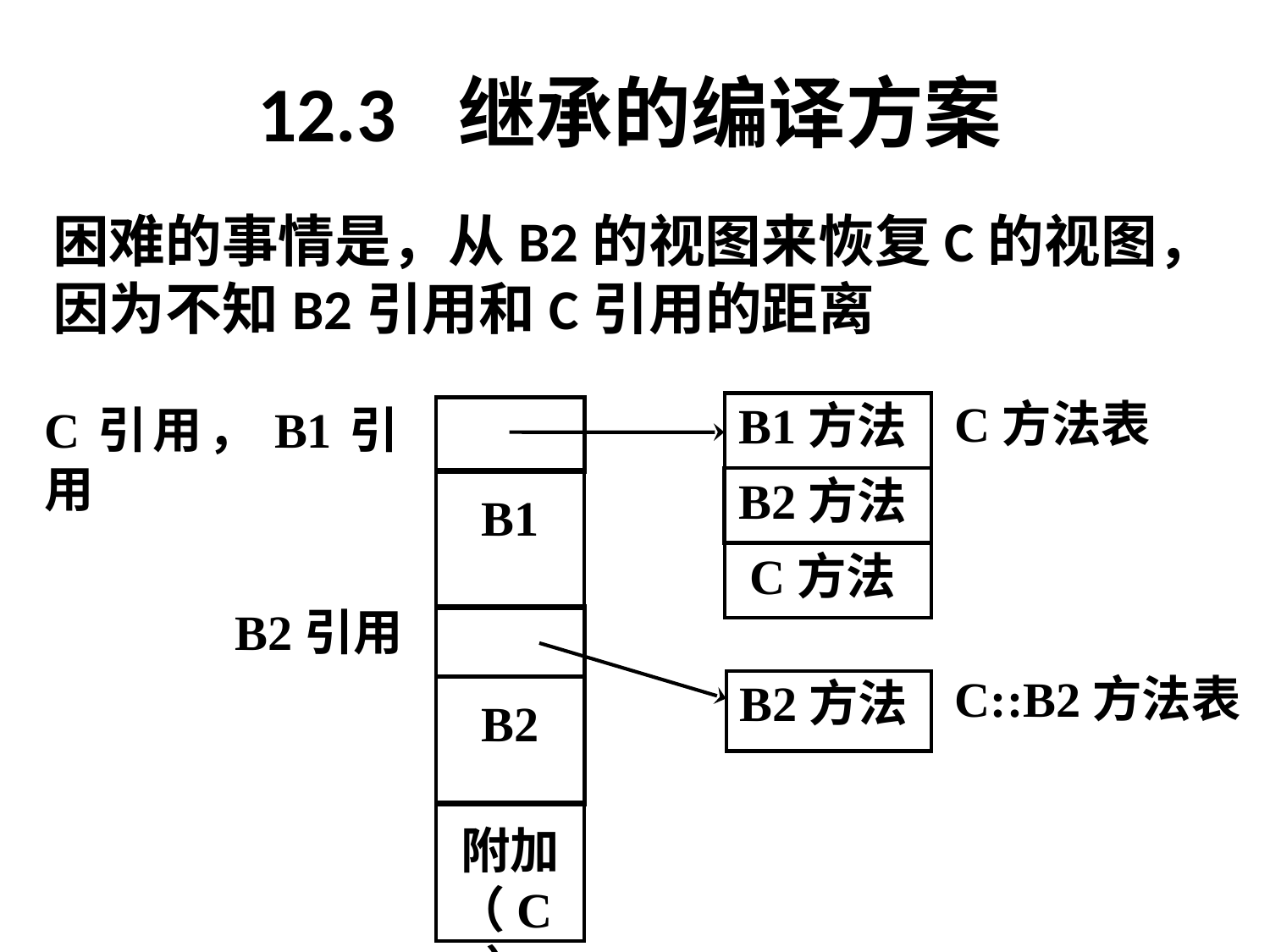

# 12.3  继承的编译方案
困难的事情是，从B2的视图来恢复C的视图，
因为不知B2引用和C引用的距离
C方法表
B1方法
B2方法
C方法
C引用，B1引用

B1

B2
附加（C）

B2引用

C::B2方法表
B2方法